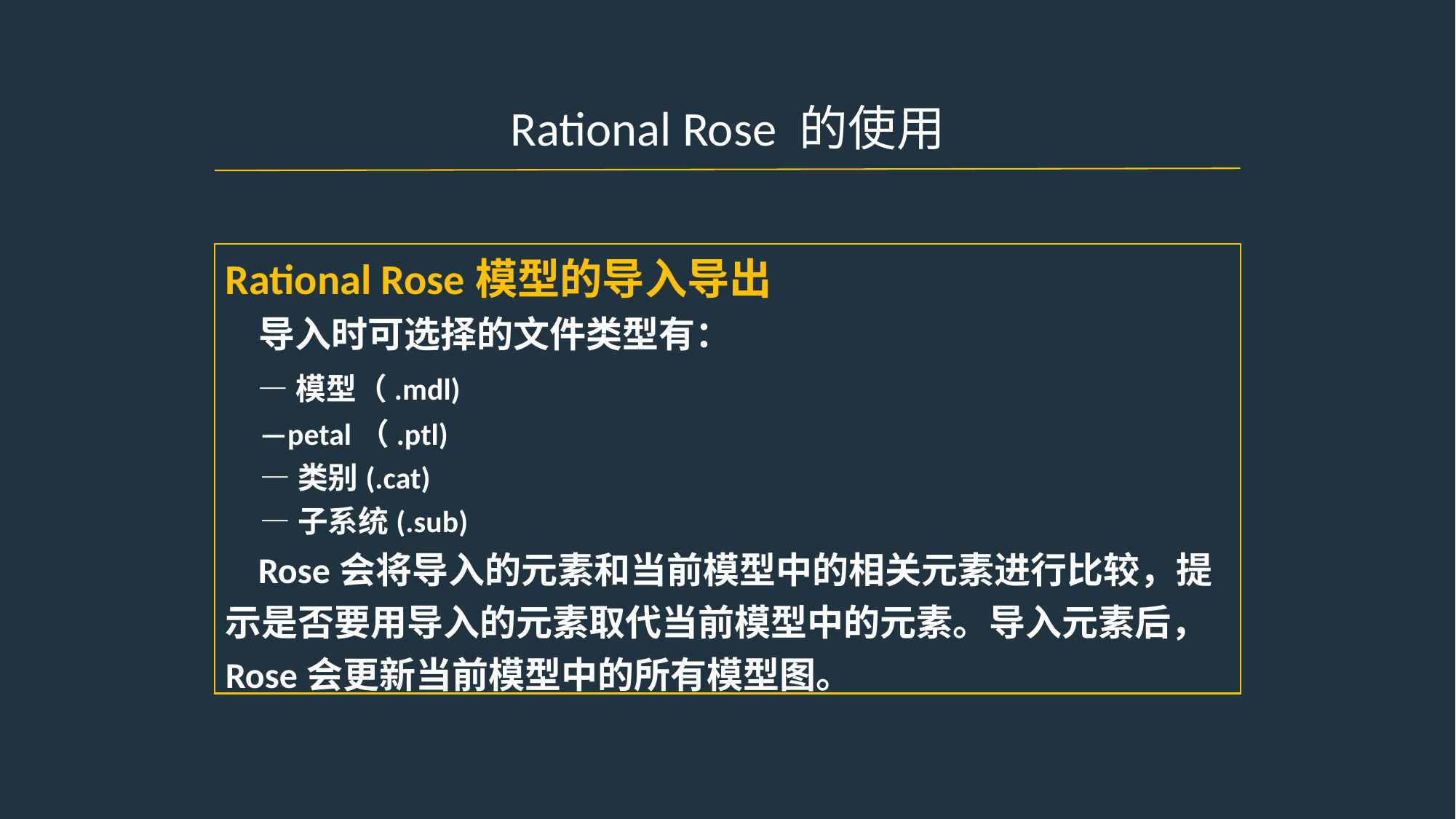

Rational Rose 的使用
Rational Rose模型的导入导出
   导入时可选择的文件类型有：
    —模型（.mdl)
     —petal（.ptl)
     —类别(.cat)
     —子系统(.sub)
    Rose会将导入的元素和当前模型中的相关元素进行比较，提示是否要用导入的元素取代当前模型中的元素。导入元素后，Rose会更新当前模型中的所有模型图。